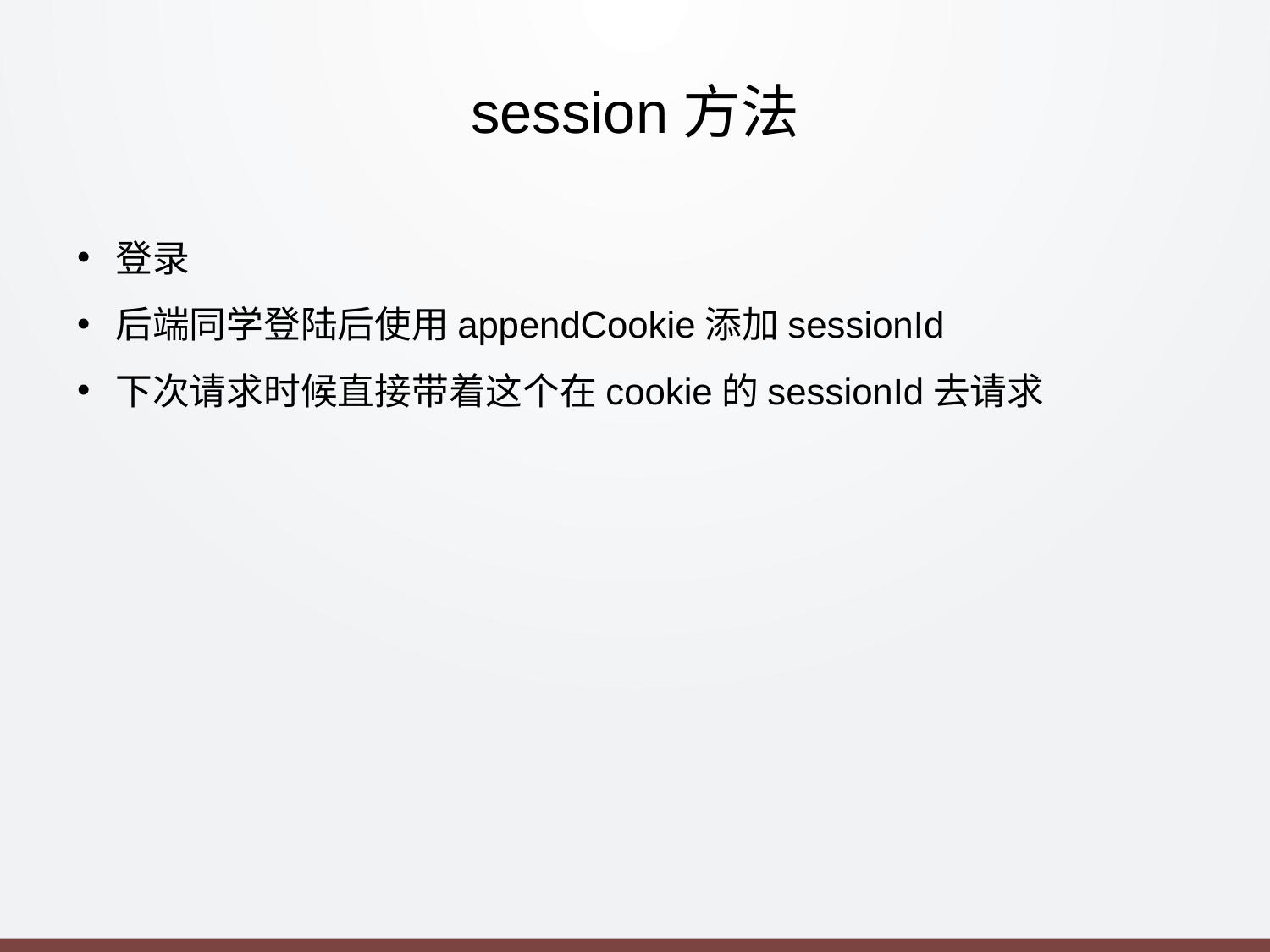

# session方法
登录
后端同学登陆后使用appendCookie添加sessionId
下次请求时候直接带着这个在cookie的sessionId去请求